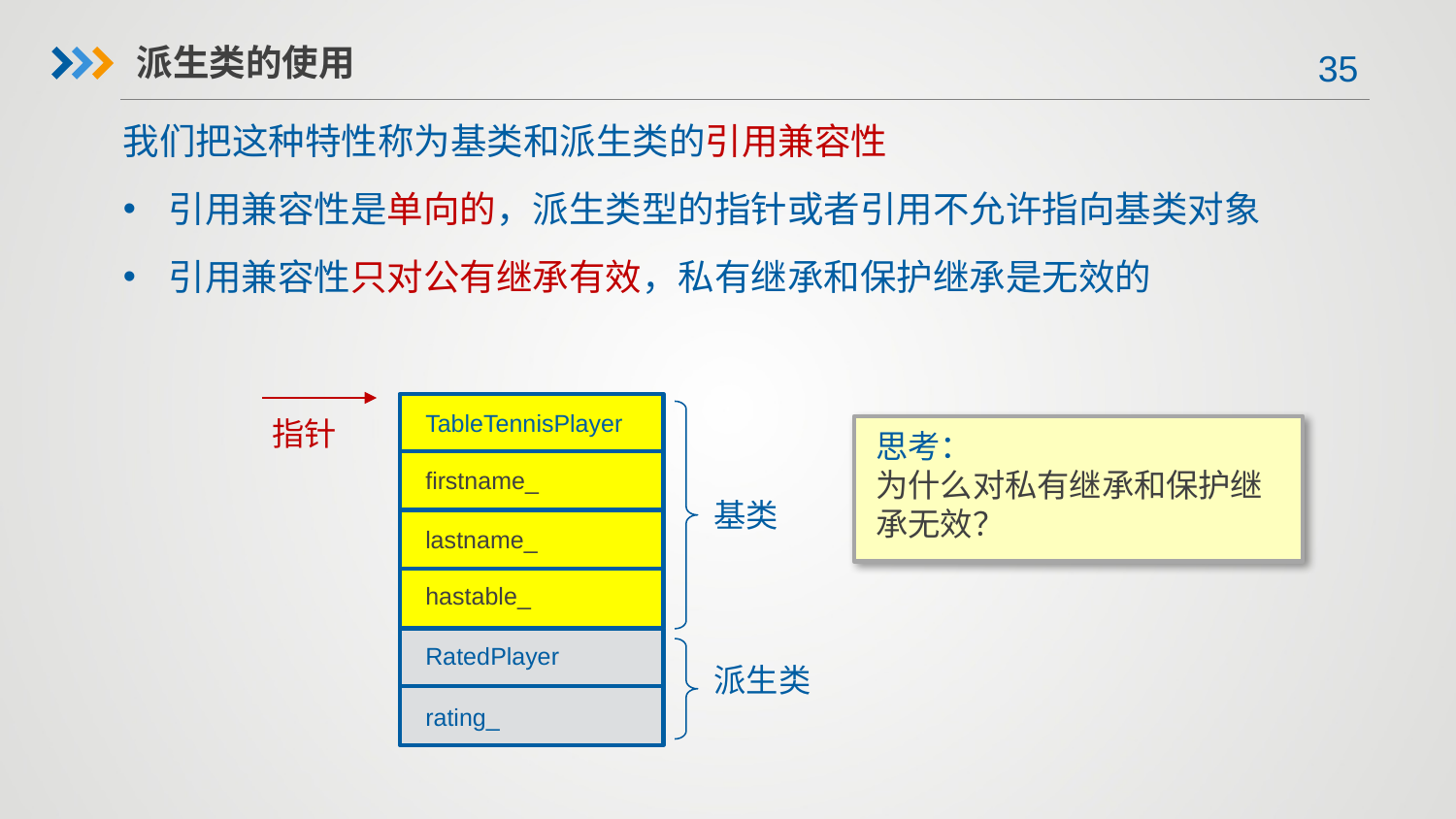

派生类的使用
我们把这种特性称为基类和派生类的引用兼容性
引用兼容性是单向的，派生类型的指针或者引用不允许指向基类对象
引用兼容性只对公有继承有效，私有继承和保护继承是无效的

TableTennisPlayer

firstname_

lastname_

hastable_

RatedPlayer

rating_

指针

思考：
为什么对私有继承和保护继承无效？
基类

派生类